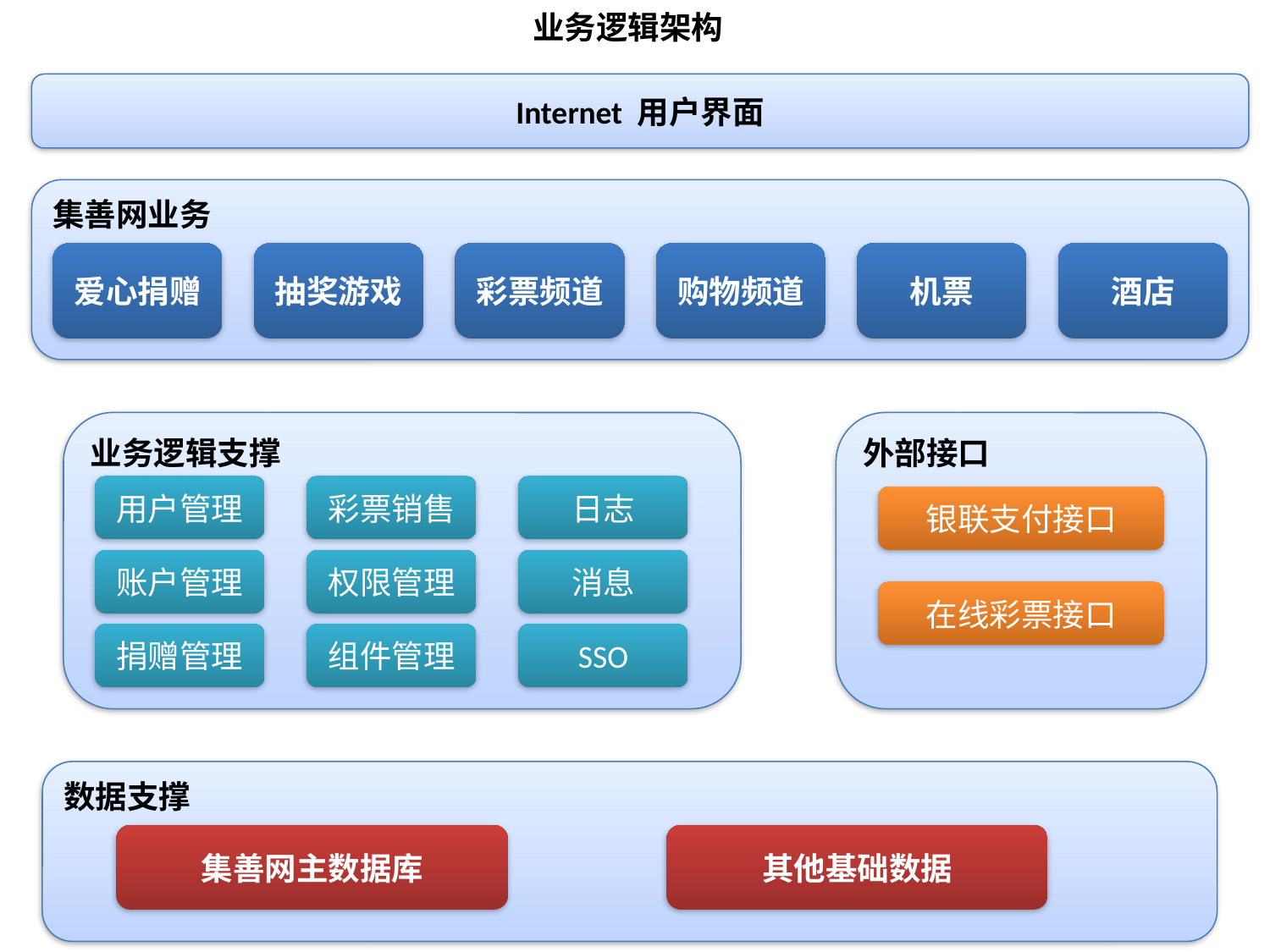

业务逻辑架构
Internet 用户界面
集善网业务
爱心捐赠
抽奖游戏
彩票频道
购物频道
机票
酒店
业务逻辑支撑
外部接口
用户管理
彩票销售
日志
银联支付接口
账户管理
权限管理
消息
在线彩票接口
捐赠管理
组件管理
SSO
数据支撑
集善网主数据库
其他基础数据